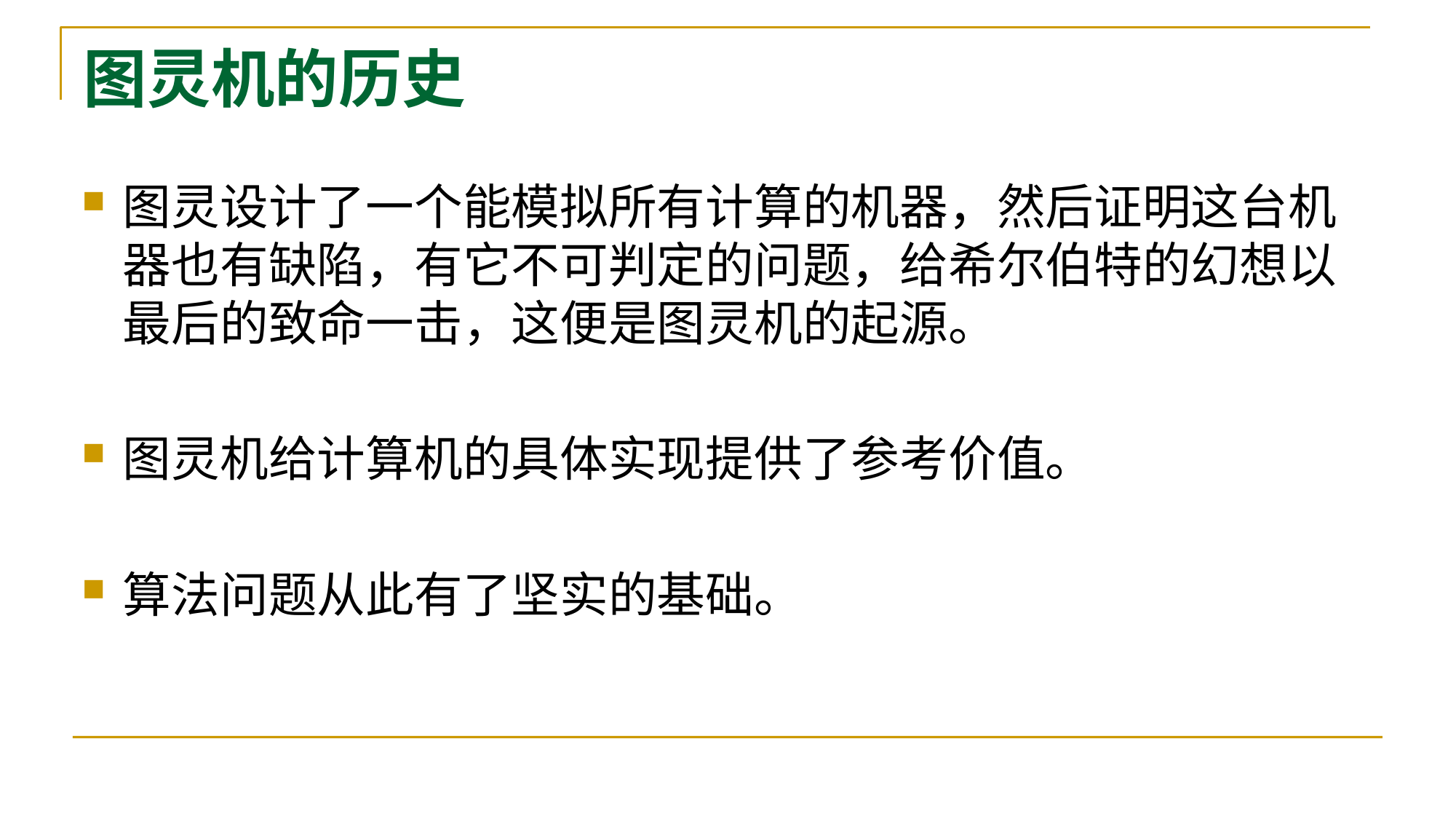

# 图灵机的历史
图灵设计了一个能模拟所有计算的机器，然后证明这台机器也有缺陷，有它不可判定的问题，给希尔伯特的幻想以最后的致命一击，这便是图灵机的起源。

图灵机给计算机的具体实现提供了参考价值。

算法问题从此有了坚实的基础。